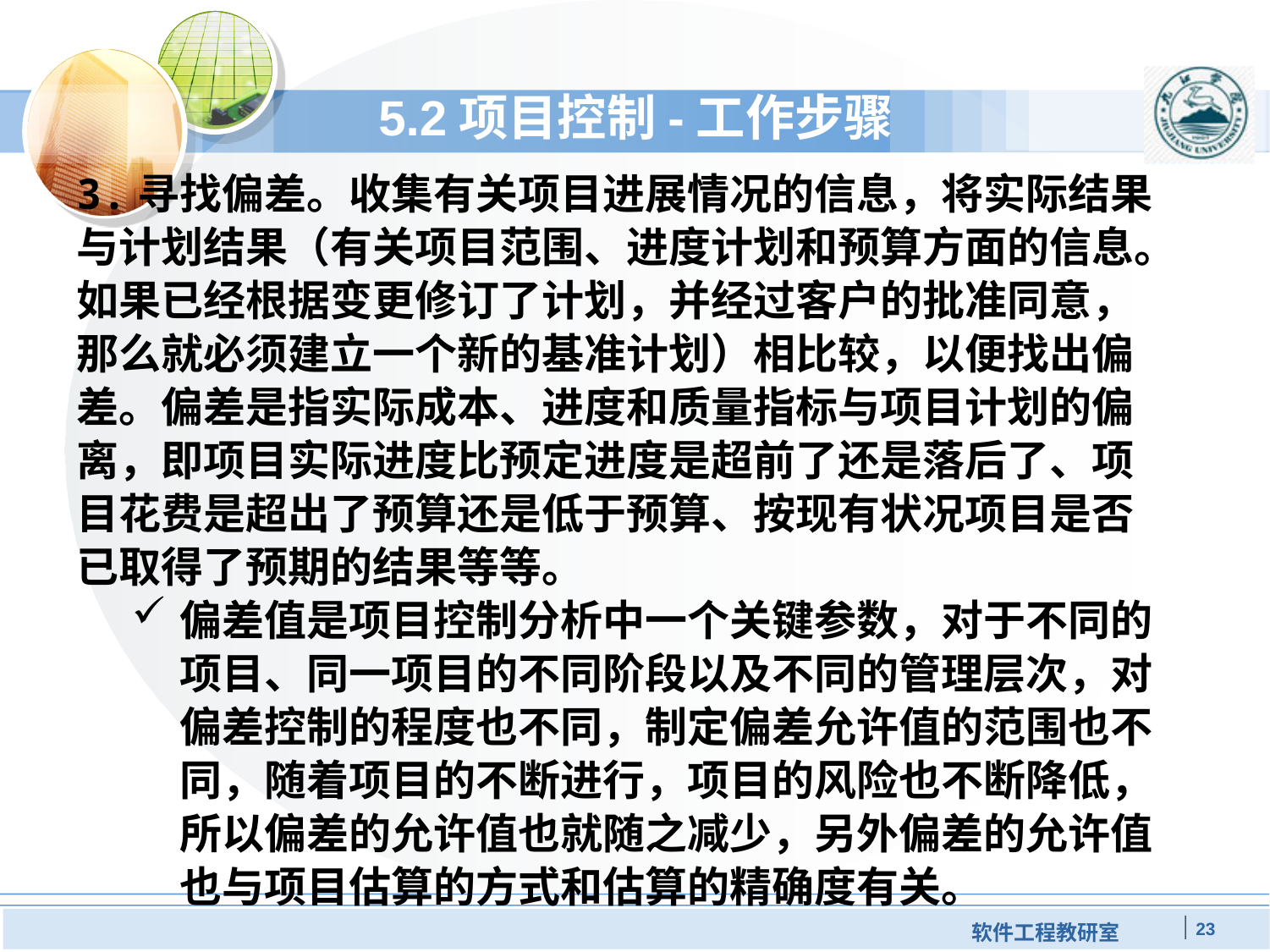

# 5.2项目控制-工作步骤
3.寻找偏差。收集有关项目进展情况的信息，将实际结果与计划结果（有关项目范围、进度计划和预算方面的信息。如果已经根据变更修订了计划，并经过客户的批准同意，那么就必须建立一个新的基准计划）相比较，以便找出偏差。偏差是指实际成本、进度和质量指标与项目计划的偏离，即项目实际进度比预定进度是超前了还是落后了、项目花费是超出了预算还是低于预算、按现有状况项目是否已取得了预期的结果等等。
偏差值是项目控制分析中一个关键参数，对于不同的项目、同一项目的不同阶段以及不同的管理层次，对偏差控制的程度也不同，制定偏差允许值的范围也不同，随着项目的不断进行，项目的风险也不断降低，所以偏差的允许值也就随之减少，另外偏差的允许值也与项目估算的方式和估算的精确度有关。